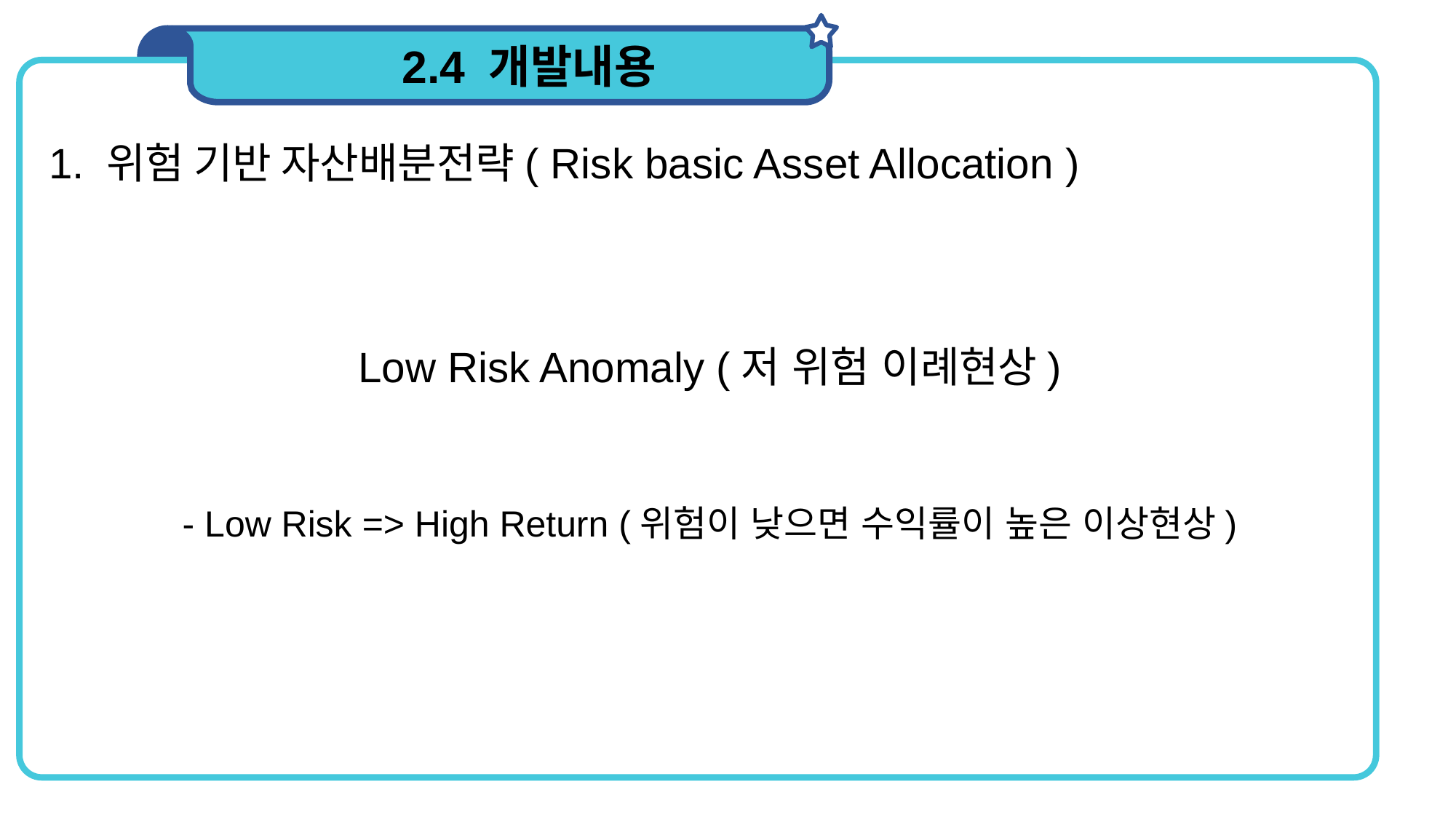

2.4 개발내용

1. 위험 기반 자산배분전략( Risk basic Asset Allocation )

Low Risk Anomaly (저 위험 이례현상)

- Low Risk => High Return (위험이 낮으면 수익률이 높은 이상현상)